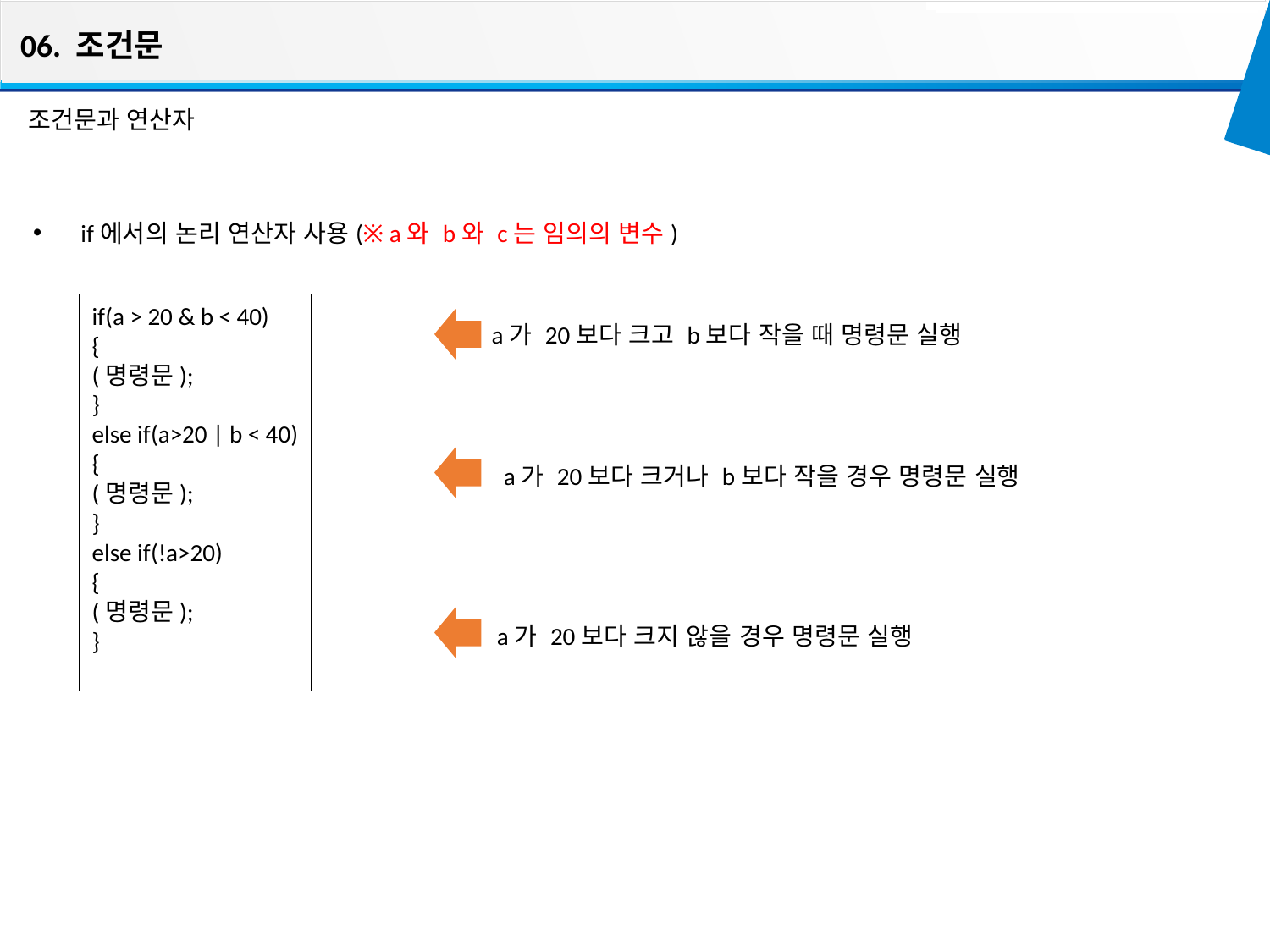

06. 조건문

조건문과 연산자
if에서의 논리 연산자 사용(※ a와 b와 c는 임의의 변수)
if(a > 20 & b < 40)
{
(명령문);
}
else if(a>20 | b < 40)
{
(명령문);
}
else if(!a>20)
{
(명령문);
}

a가 20보다 크고 b보다 작을 때 명령문 실행

a가 20보다 크거나 b보다 작을 경우 명령문 실행

a가 20보다 크지 않을 경우 명령문 실행